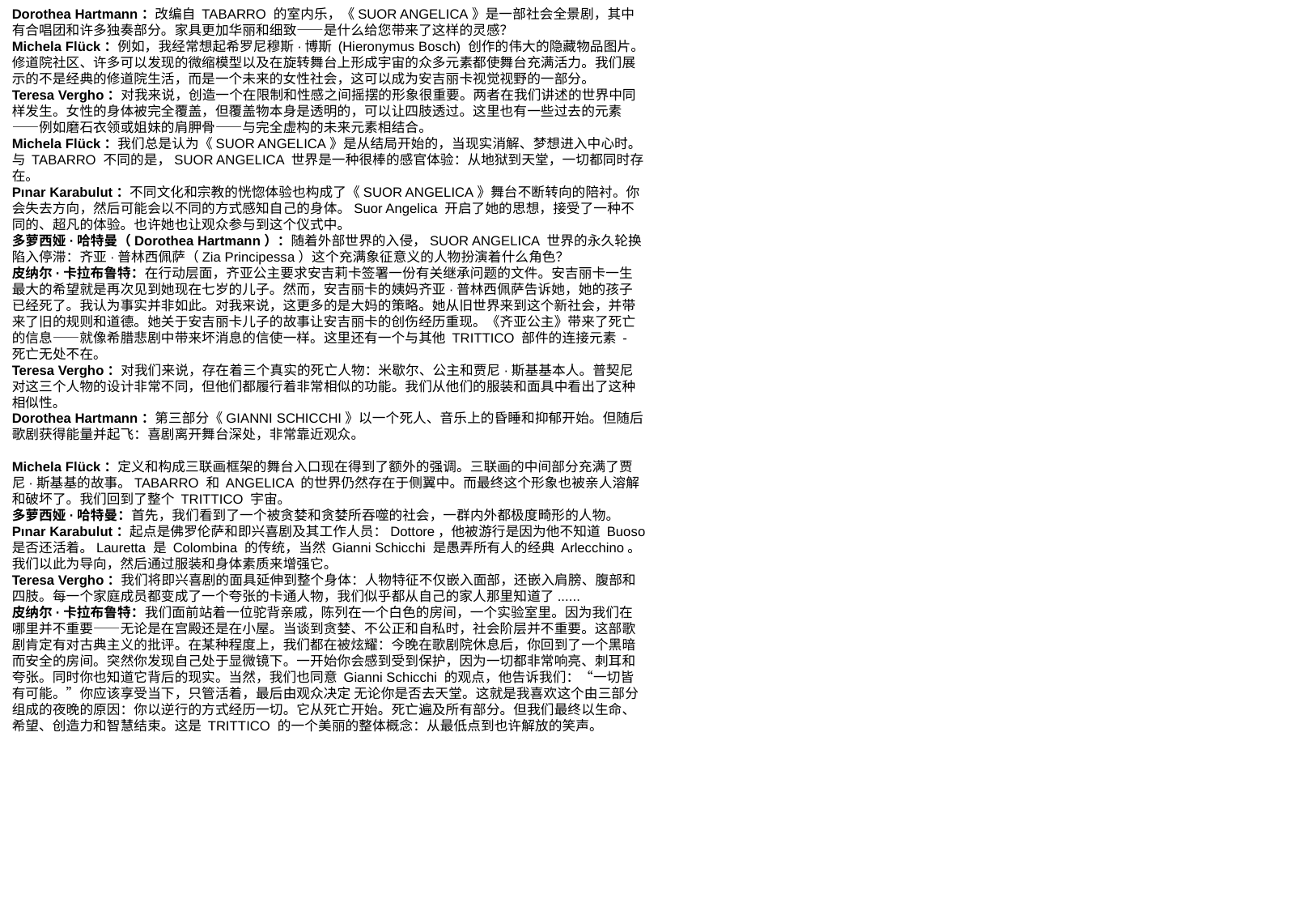

Dorothea Hartmann：改编自 TABARRO 的室内乐，《SUOR ANGELICA》是一部社会全景剧，其中有合唱团和许多独奏部分。家具更加华丽和细致——是什么给您带来了这样的灵感？
Michela Flück：例如，我经常想起希罗尼穆斯·博斯 (Hieronymus Bosch) 创作的伟大的隐藏物品图片。修道院社区、许多可以发现的微缩模型以及在旋转舞台上形成宇宙的众多元素都使舞台充满活力。我们展示的不是经典的修道院生活，而是一个未来的女性社会，这可以成为安吉丽卡视觉视野的一部分。
Teresa Vergho：对我来说，创造一个在限制和性感之间摇摆的形象很重要。两者在我们讲述的世界中同样发生。女性的身体被完全覆盖，但覆盖物本身是透明的，可以让四肢透过。这里也有一些过去的元素——例如磨石衣领或姐妹的肩胛骨——与完全虚构的未来元素相结合。
Michela Flück：我们总是认为《SUOR ANGELICA》是从结局开始的，当现实消解、梦想进入中心时。与 TABARRO 不同的是，SUOR ANGELICA 世界是一种很棒的感官体验：从地狱到天堂，一切都同时存在。
Pınar Karabulut：不同文化和宗教的恍惚体验也构成了《SUOR ANGELICA》舞台不断转向的陪衬。你会失去方向，然后可能会以不同的方式感知自己的身体。Suor Angelica 开启了她的思想，接受了一种不同的、超凡的体验。也许她也让观众参与到这个仪式中。
多萝西娅·哈特曼（Dorothea Hartmann）：随着外部世界的入侵，SUOR ANGELICA 世界的永久轮换陷入停滞：齐亚·普林西佩萨（Zia Principessa）这个充满象征意义的人物扮演着什么角色？
皮纳尔·卡拉布鲁特：在行动层面，齐亚公主要求安吉莉卡签署一份有关继承问题的文件。安吉丽卡一生最大的希望就是再次见到她现在七岁的儿子。然而，安吉丽卡的姨妈齐亚·普林西佩萨告诉她，她的孩子已经死了。我认为事实并非如此。对我来说，这更多的是大妈的策略。她从旧世界来到这个新社会，并带来了旧的规则和道德。她关于安吉丽卡儿子的故事让安吉丽卡的创伤经历重现。《齐亚公主》带来了死亡的信息——就像希腊悲剧中带来坏消息的信使一样。这里还有一个与其他 TRITTICO 部件的连接元素 - 死亡无处不在。
Teresa Vergho：对我们来说，存在着三个真实的死亡人物：米歇尔、公主和贾尼·斯基基本人。普契尼对这三个人物的设计非常不同，但他们都履行着非常相似的功能。我们从他们的服装和面具中看出了这种相似性。
Dorothea Hartmann：第三部分《GIANNI SCHICCHI》以一个死人、音乐上的昏睡和抑郁开始。但随后歌剧获得能量并起飞：喜剧离开舞台深处，非常靠近观众。

Michela Flück：定义和构成三联画框架的舞台入口现在得到了额外的强调。三联画的中间部分充满了贾尼·斯基基的故事。TABARRO 和 ANGELICA 的世界仍然存在于侧翼中。而最终这个形象也被亲人溶解和破坏了。我们回到了整个 TRITTICO 宇宙。
多萝西娅·哈特曼：首先，我们看到了一个被贪婪和贪婪所吞噬的社会，一群内外都极度畸形的人物。
Pınar Karabulut：起点是佛罗伦萨和即兴喜剧及其工作人员：Dottore，他被游行是因为他不知道 Buoso 是否还活着。Lauretta 是 Colombina 的传统，当然 Gianni Schicchi 是愚弄所有人的经典 Arlecchino。我们以此为导向，然后通过服装和身体素质来增强它。
Teresa Vergho：我们将即兴喜剧的面具延伸到整个身体：人物特征不仅嵌入面部，还嵌入肩膀、腹部和四肢。每一个家庭成员都变成了一个夸张的卡通人物，我们似乎都从自己的家人那里知道了......
皮纳尔·卡拉布鲁特：我们面前站着一位驼背亲戚，陈列在一个白色的房间，一个实验室里。因为我们在哪里并不重要——无论是在宫殿还是在小屋。当谈到贪婪、不公正和自私时，社会阶层并不重要。这部歌剧肯定有对古典主义的批评。在某种程度上，我们都在被炫耀：今晚在歌剧院休息后，你回到了一个黑暗而安全的房间。突然你发现自己处于显微镜下。一开始你会感到受到保护，因为一切都非常响亮、刺耳和夸张。同时你也知道它背后的现实。当然，我们也同意 Gianni Schicchi 的观点，他告诉我们：“一切皆有可能。”你应该享受当下，只管活着，最后由观众决定 无论你是否去天堂。这就是我喜欢这个由三部分组成的夜晚的原因：你以逆行的方式经历一切。它从死亡开始。死亡遍及所有部分。但我们最终以生命、希望、创造力和智慧结束。这是 TRITTICO 的一个美丽的整体概念：从最低点到也许解放的笑声。